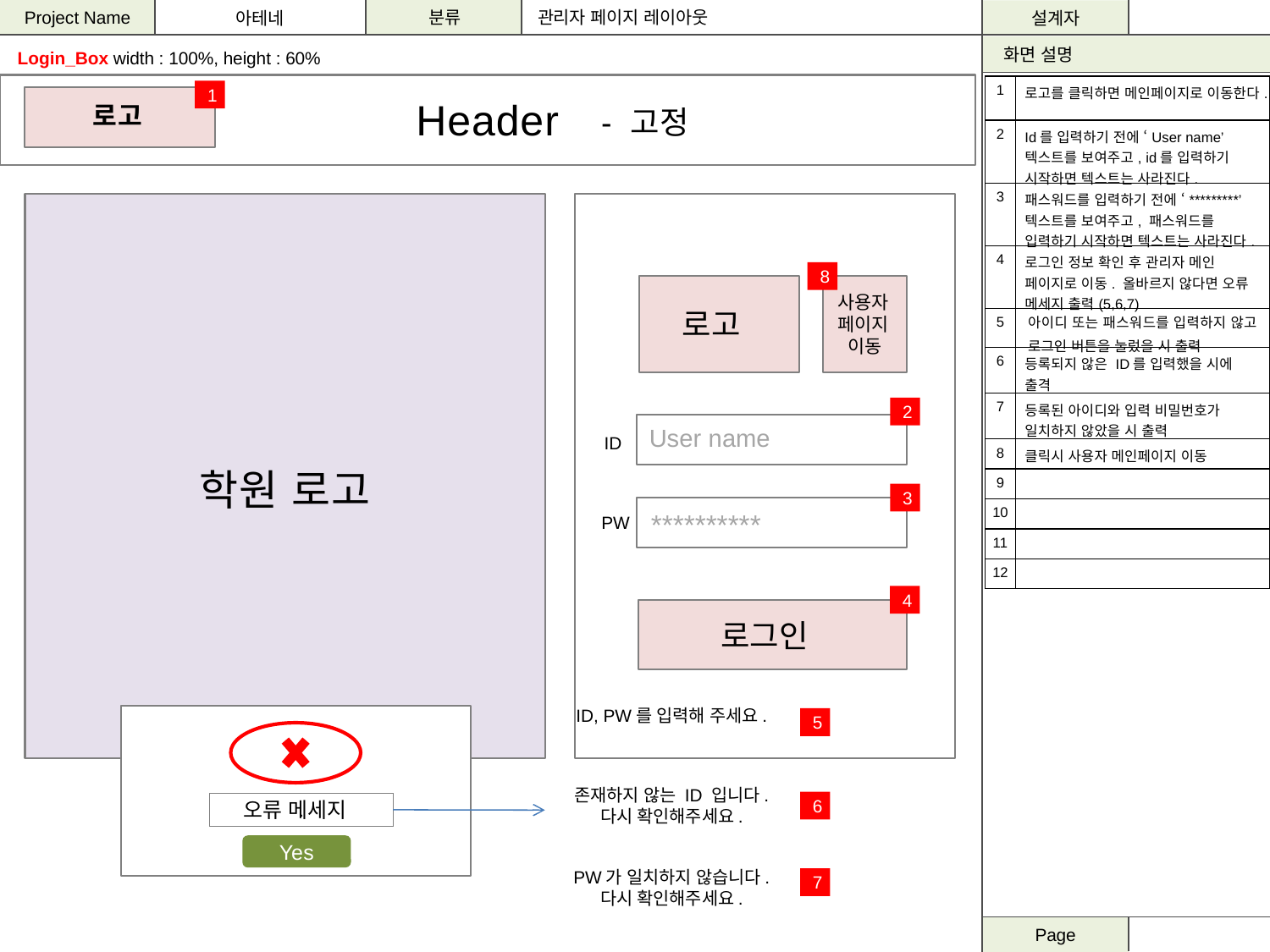

관리자 페이지 레이아웃
Login_Box width : 100%, height : 60%

| 1 | 로고를 클릭하면 메인페이지로 이동한다. |
| --- | --- |
| 2 | Id를 입력하기 전에 ‘User name’ 텍스트를 보여주고, id를 입력하기 시작하면 텍스트는 사라진다. |
| 3 | 패스워드를 입력하기 전에 ‘\*\*\*\*\*\*\*\*\*’ 텍스트를 보여주고, 패스워드를 입력하기 시작하면 텍스트는 사라진다. |
| 4 | 로그인 정보 확인 후 관리자 메인 페이지로 이동. 올바르지 않다면 오류 메세지 출력(5,6,7) |
| 5 | 아이디 또는 패스워드를 입력하지 않고 로그인 버튼을 눌렀을 시 출력 |
| 6 | 등록되지 않은 ID를 입력했을 시에 출격 |
| 7 | 등록된 아이디와 입력 비밀번호가 일치하지 않았을 시 출력 |
| 8 | 클릭시 사용자 메인페이지 이동 |
| 9 |  |
| 10 |  |
| 11 |  |
| 12 |  |
1

Header
로고
- 고정

8

사용자 페이지    이동
로고
2

User name
ID
학원 로고
3

**********
PW
4

로그인
ID, PW를 입력해 주세요.

5

존재하지 않는 ID 입니다.
다시 확인해주세요.
오류 메세지
6
.
Yes
PW가 일치하지 않습니다.
다시 확인해주세요.
7